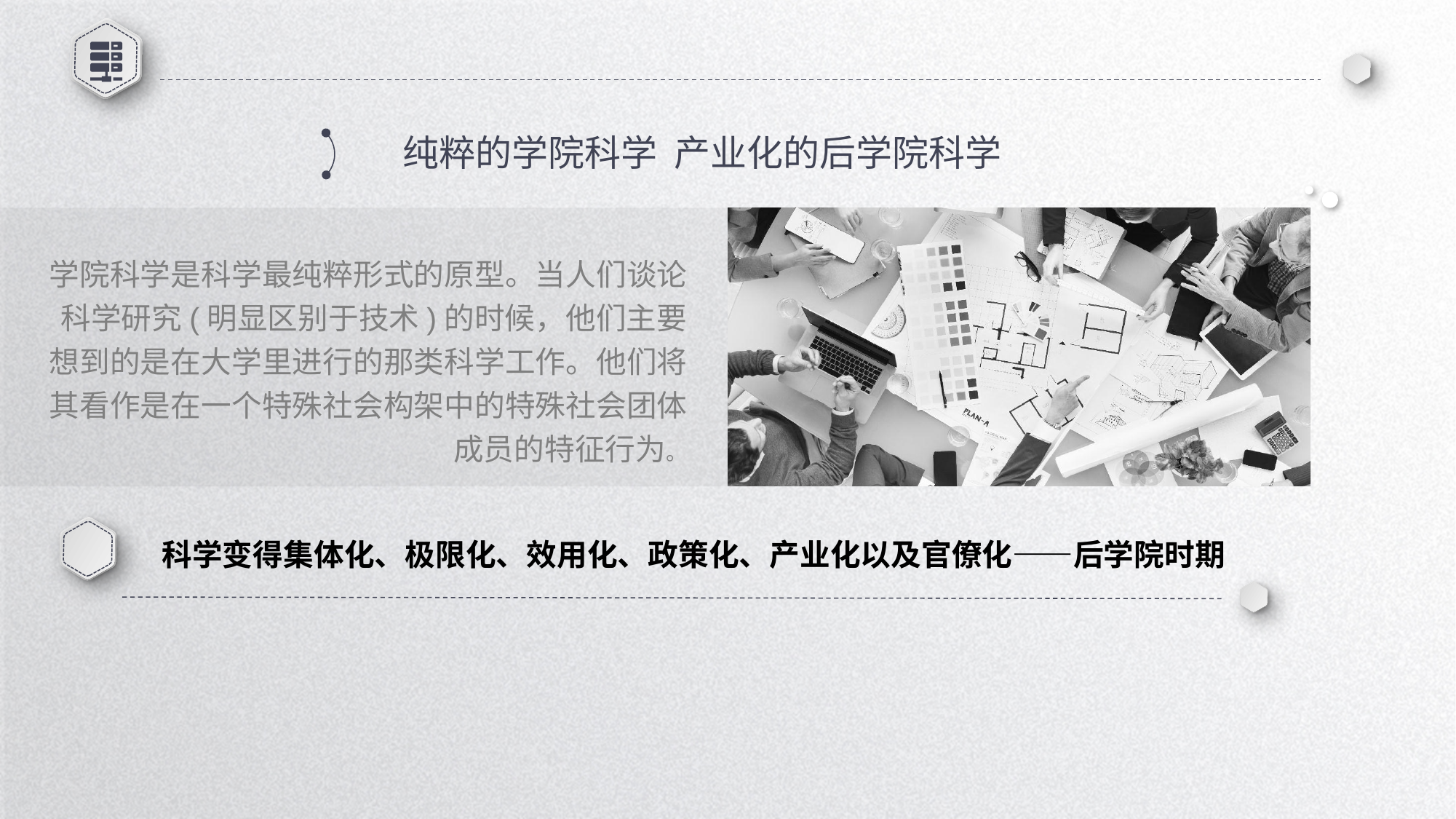

纯粹的学院科学  产业化的后学院科学

学院科学是科学最纯粹形式的原型。当人们谈论科学研究(明显区别于技术)的时候，他们主要想到的是在大学里进行的那类科学工作。他们将其看作是在一个特殊社会构架中的特殊社会团体成员的特征行为。

科学变得集体化、极限化、效用化、政策化、产业化以及官僚化——后学院时期